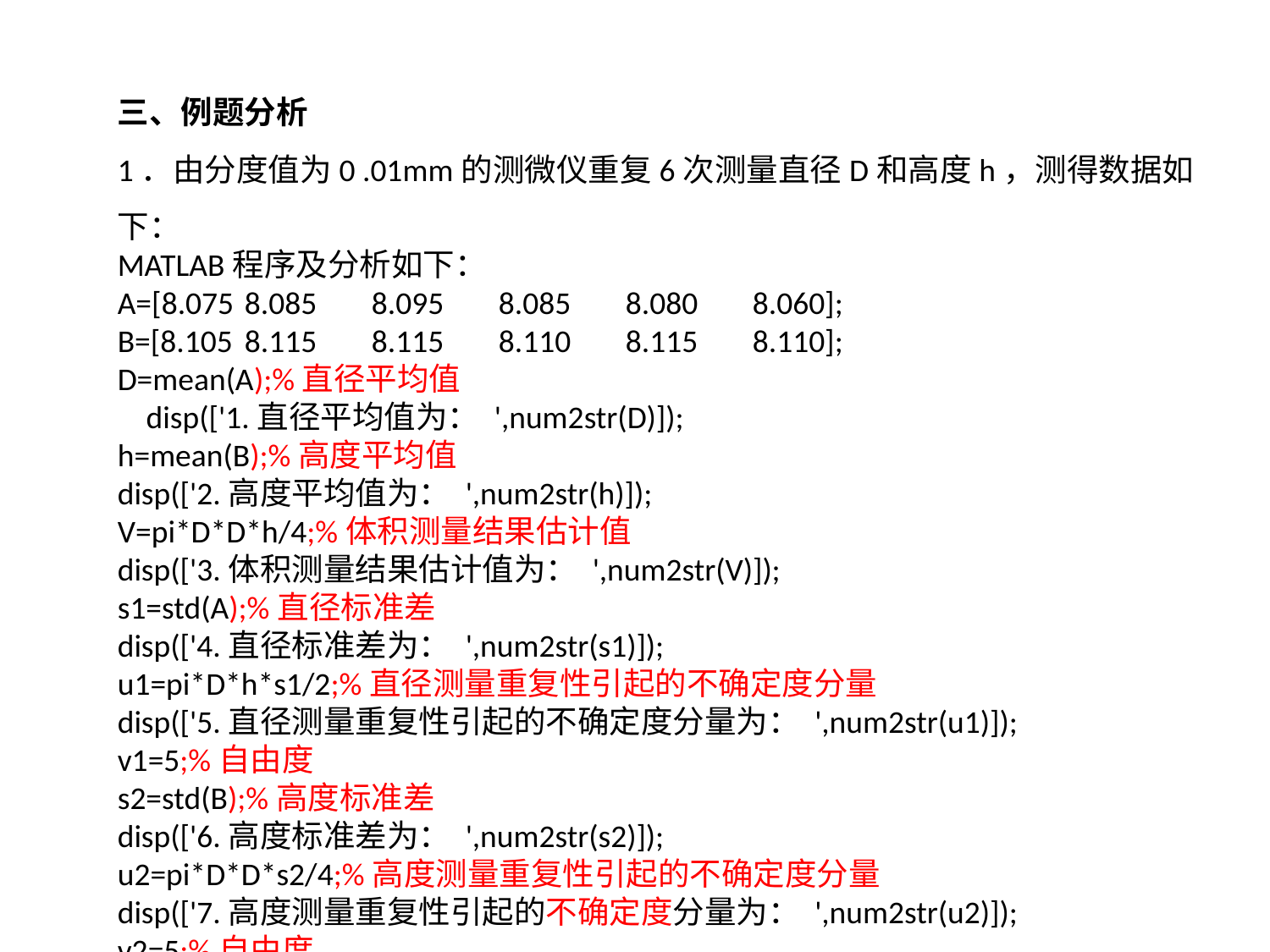

三、例题分析
1．由分度值为0 .01mm的测微仪重复6次测量直径D和高度h，测得数据如下：
MATLAB程序及分析如下：
A=[8.075	8.085	8.095	8.085	8.080	8.060];
B=[8.105	8.115	8.115	8.110	8.115	8.110];
D=mean(A);%直径平均值
    disp(['1.直径平均值为： ',num2str(D)]);
h=mean(B);%高度平均值
disp(['2.高度平均值为： ',num2str(h)]);
V=pi*D*D*h/4;%体积测量结果估计值
disp(['3.体积测量结果估计值为： ',num2str(V)]);
s1=std(A);%直径标准差
disp(['4.直径标准差为： ',num2str(s1)]);
u1=pi*D*h*s1/2;%直径测量重复性引起的不确定度分量
disp(['5.直径测量重复性引起的不确定度分量为： ',num2str(u1)]);
v1=5;%自由度
s2=std(B);%高度标准差
disp(['6.高度标准差为： ',num2str(s2)]);
u2=pi*D*D*s2/4;%高度测量重复性引起的不确定度分量
disp(['7.高度测量重复性引起的不确定度分量为： ',num2str(u2)]);
v2=5;%自由度